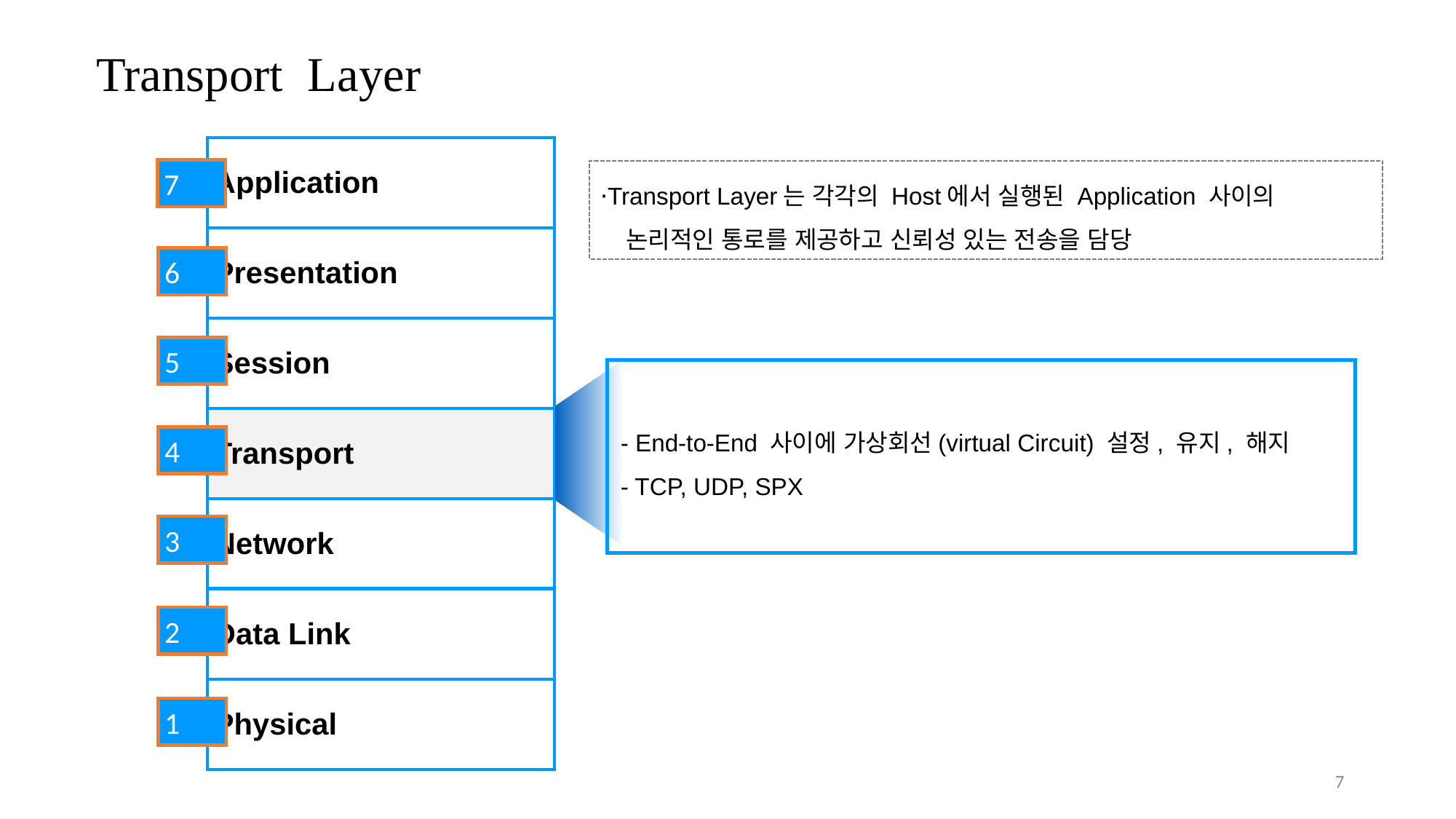

Transport  Layer
| Application |
| --- |
| Presentation |
| Session |
| Transport |
| Network |
| Data Link |
| Physical |
7
⋅Transport Layer는 각각의 Host에서 실행된 Application 사이의
   논리적인 통로를 제공하고 신뢰성 있는 전송을 담당
6
5
 - End-to-End 사이에 가상회선(virtual Circuit) 설정, 유지, 해지
 - TCP, UDP, SPX

4
3
2
1
7